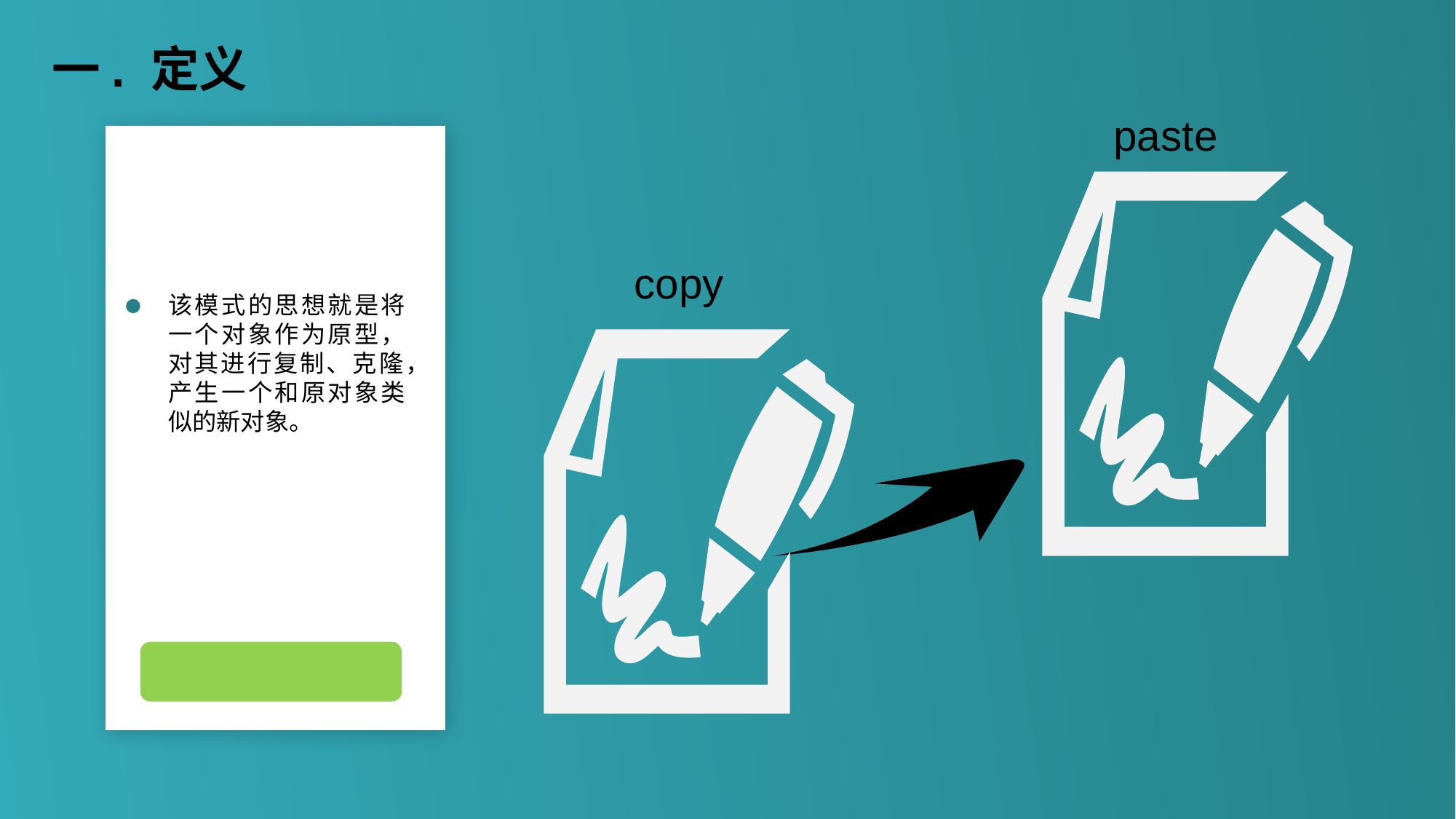

一. 定义
paste

copy

该模式的思想就是将一个对象作为原型，对其进行复制、克隆，产生一个和原对象类似的新对象。